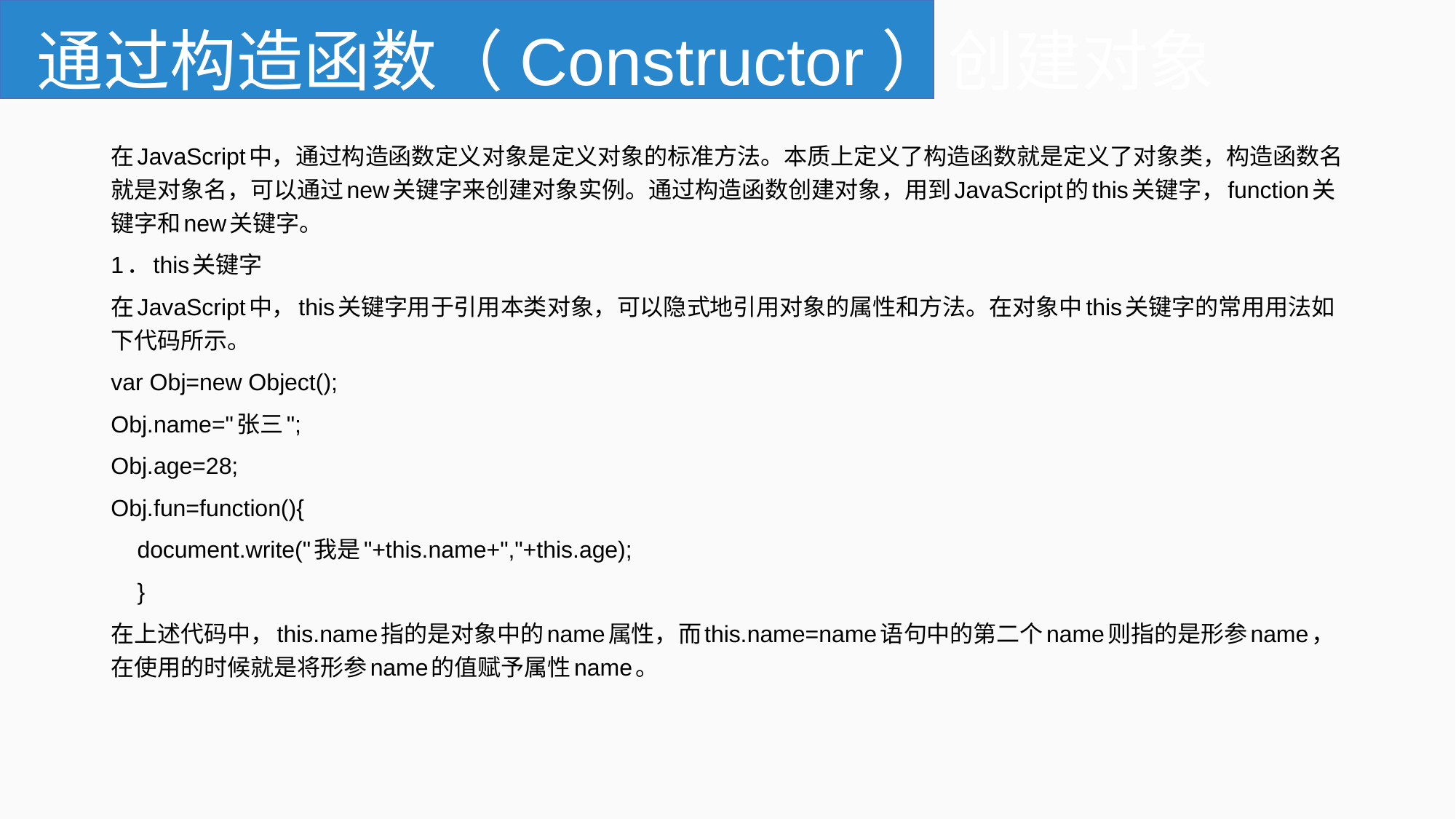

# 通过构造函数（Constructor）创建对象
在JavaScript中，通过构造函数定义对象是定义对象的标准方法。本质上定义了构造函数就是定义了对象类，构造函数名就是对象名，可以通过new关键字来创建对象实例。通过构造函数创建对象，用到JavaScript的this关键字，function关键字和new关键字。
1．this关键字
在JavaScript中，this关键字用于引用本类对象，可以隐式地引用对象的属性和方法。在对象中this关键字的常用用法如下代码所示。
var Obj=new Object();
Obj.name="张三";
Obj.age=28;
Obj.fun=function(){
    document.write("我是"+this.name+","+this.age);
    }
在上述代码中，this.name指的是对象中的name属性，而this.name=name语句中的第二个name则指的是形参name，在使用的时候就是将形参name的值赋予属性name。